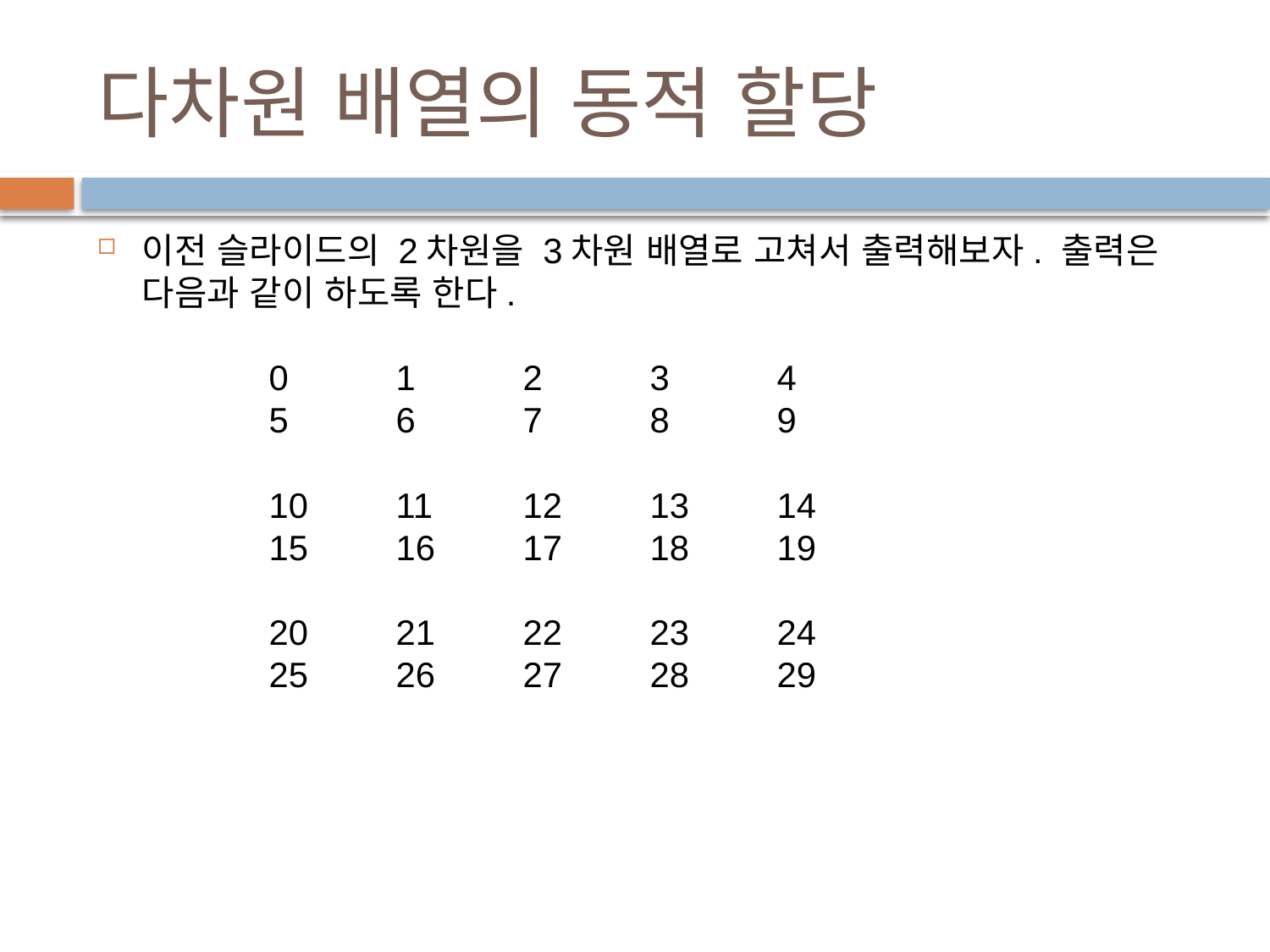

# 다차원 배열의 동적 할당
이전 슬라이드의 2차원을 3차원 배열로 고쳐서 출력해보자. 출력은 다음과 같이 하도록 한다.
	0	1	2	3	4
	5	6	7	8	9
	10	11	12	13	14
	15	16	17	18	19
	20	21	22	23	24
	25	26	27	28	29